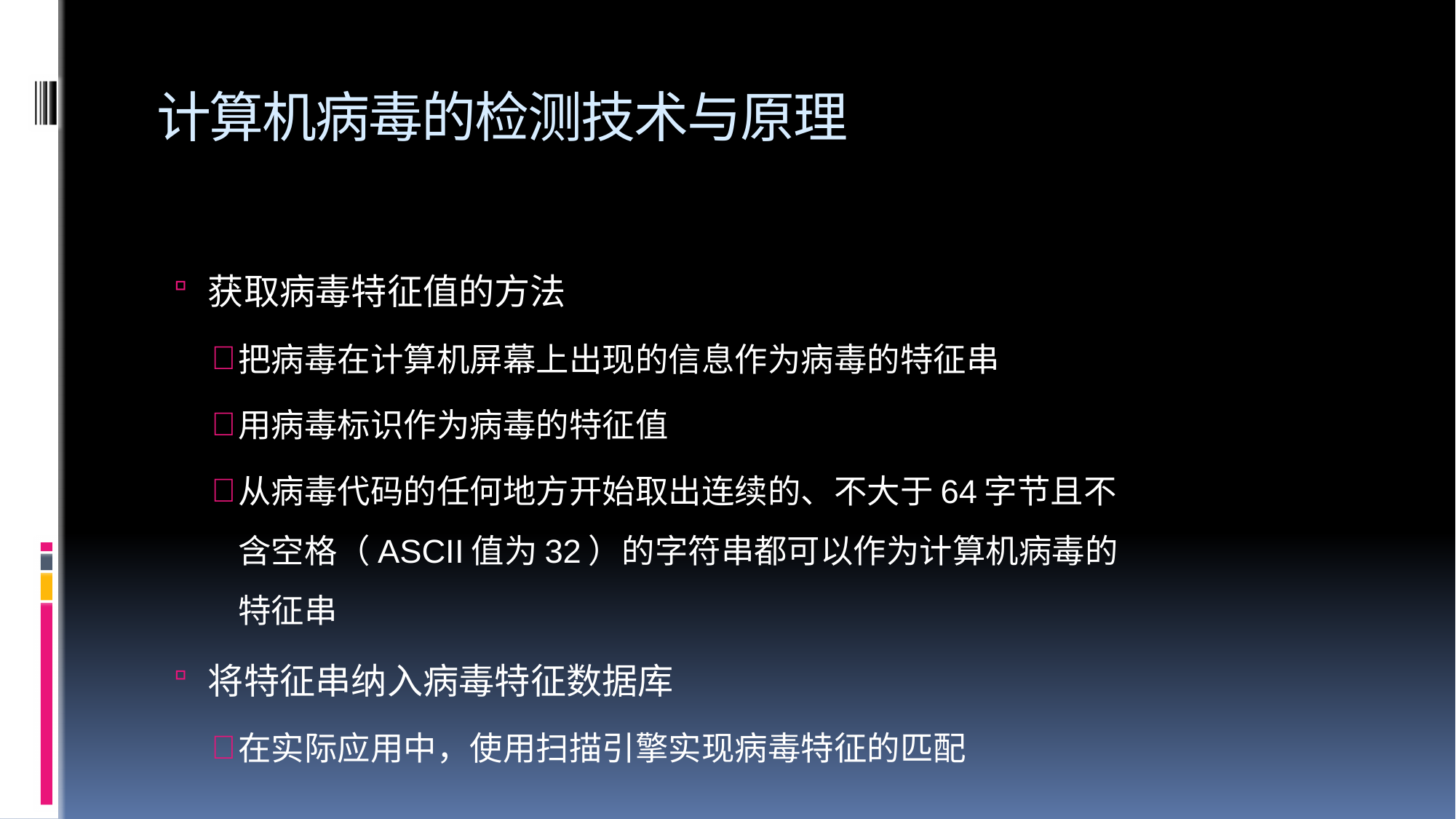

# 计算机病毒的检测技术与原理
获取病毒特征值的方法
把病毒在计算机屏幕上出现的信息作为病毒的特征串
用病毒标识作为病毒的特征值
从病毒代码的任何地方开始取出连续的、不大于64字节且不含空格（ASCII值为32）的字符串都可以作为计算机病毒的特征串
将特征串纳入病毒特征数据库
在实际应用中，使用扫描引擎实现病毒特征的匹配